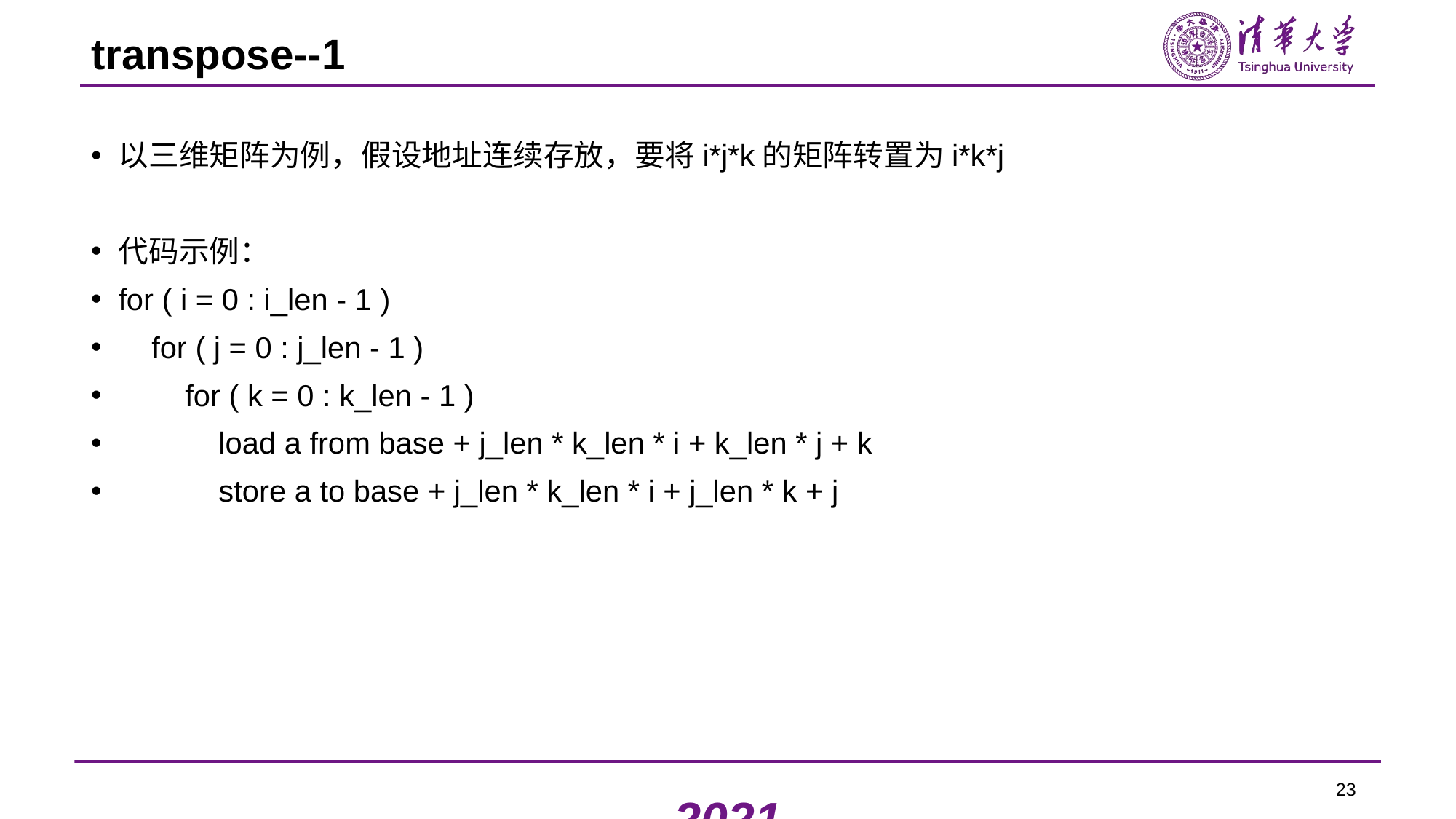

# transpose--1
以三维矩阵为例，假设地址连续存放，要将i*j*k的矩阵转置为i*k*j

代码示例：
for ( i = 0 : i_len - 1 )
    for ( j = 0 : j_len - 1 )
        for ( k = 0 : k_len - 1 )
            load a from base + j_len * k_len * i + k_len * j + k
            store a to base + j_len * k_len * i + j_len * k + j
23